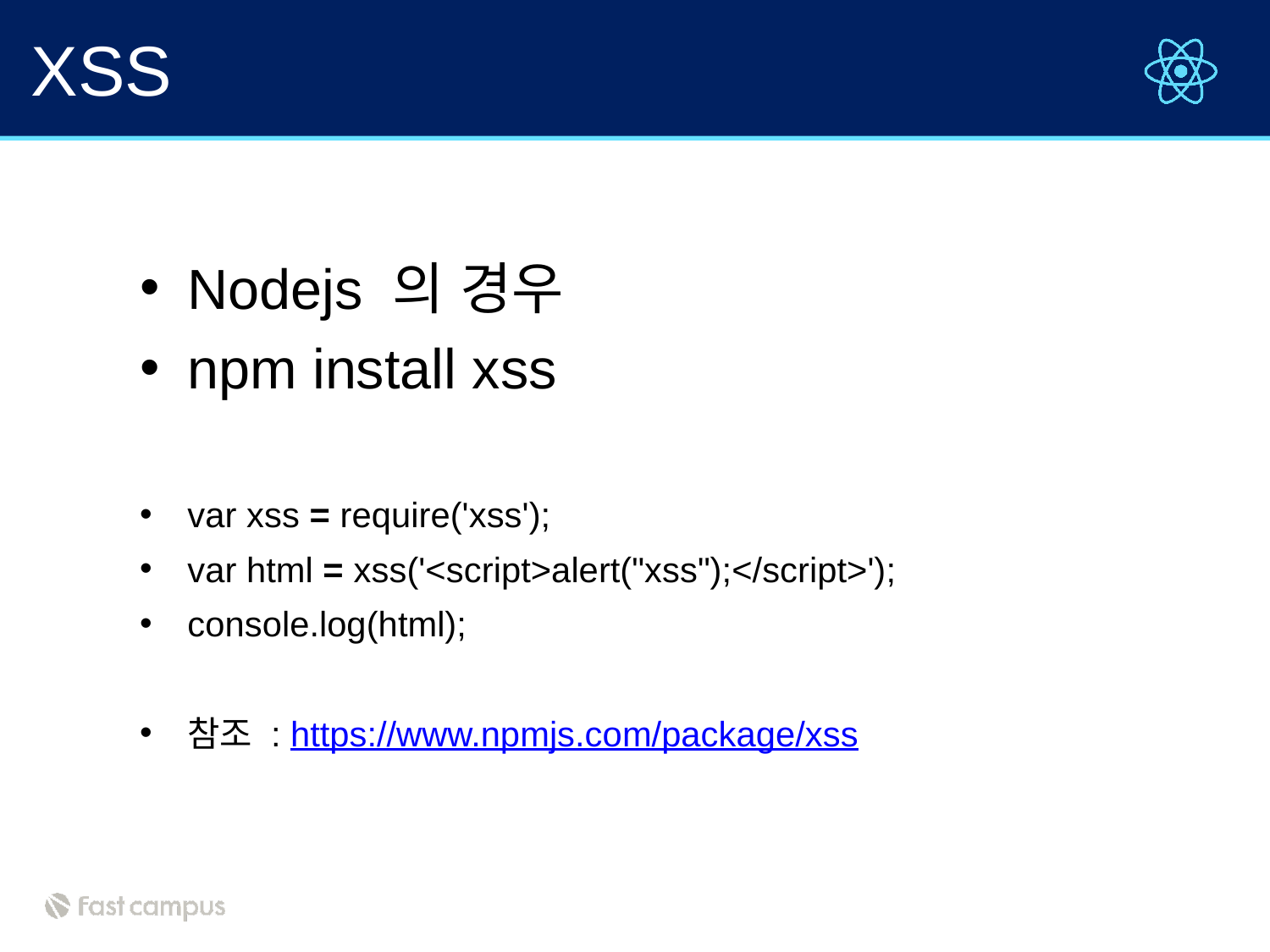

# XSS
Nodejs 의 경우
npm install xss

var xss = require('xss');
var html = xss('<script>alert("xss");</script>');
console.log(html);

참조 : https://www.npmjs.com/package/xss